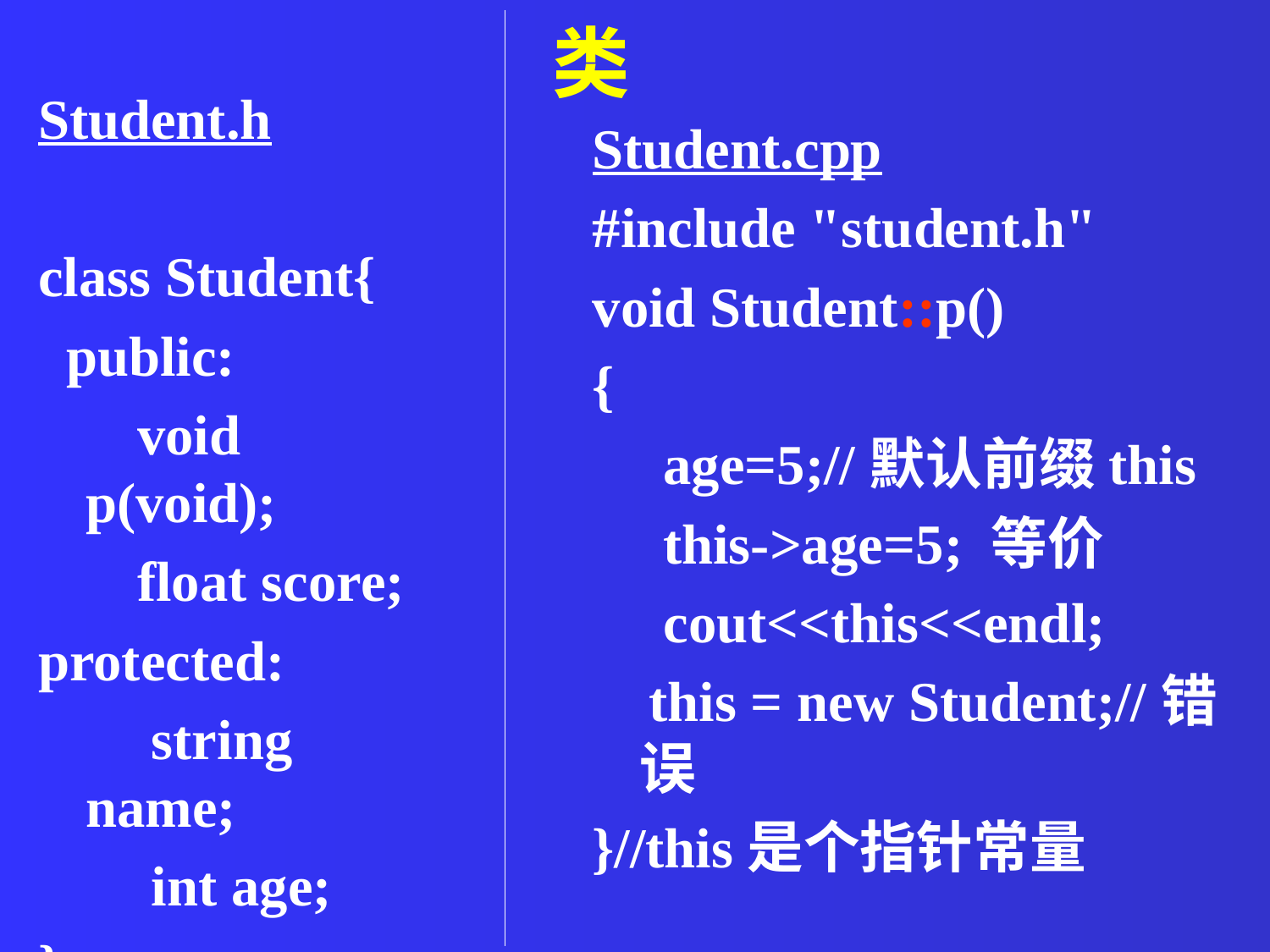

类
Student.h

class Student{
  public:
       void p(void);
       float score;
protected:
        string name;
        int age;
};
Student.cpp
#include "student.h"
void Student::p()
{
     age=5;//默认前缀this
     this->age=5; 等价
     cout<<this<<endl;
    this = new Student;//错误
}//this是个指针常量